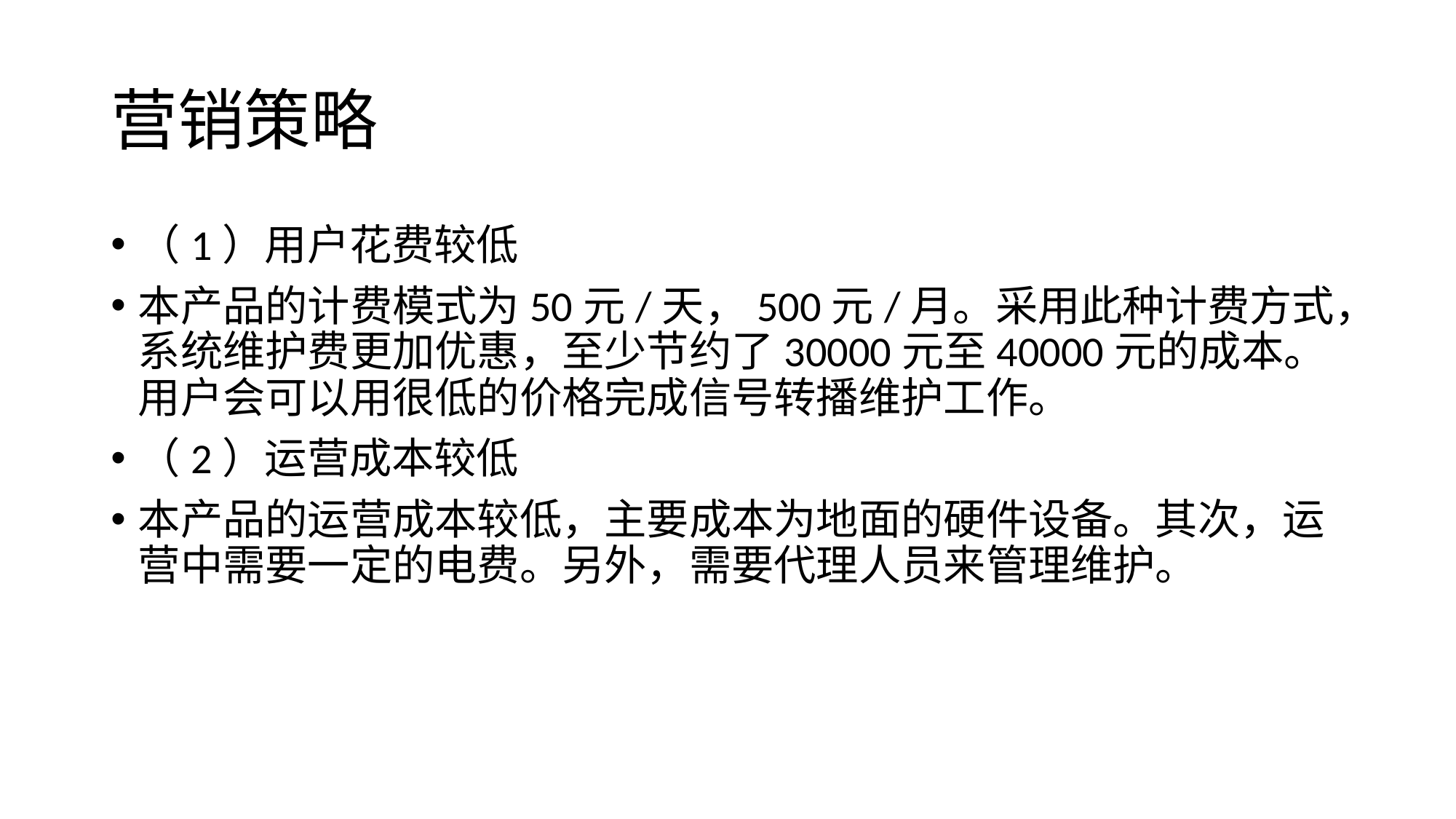

# 营销策略
（1）用户花费较低
本产品的计费模式为50元/天，500元/月。采用此种计费方式，系统维护费更加优惠，至少节约了30000元至40000元的成本。用户会可以用很低的价格完成信号转播维护工作。
（2）运营成本较低
本产品的运营成本较低，主要成本为地面的硬件设备。其次，运营中需要一定的电费。另外，需要代理人员来管理维护。